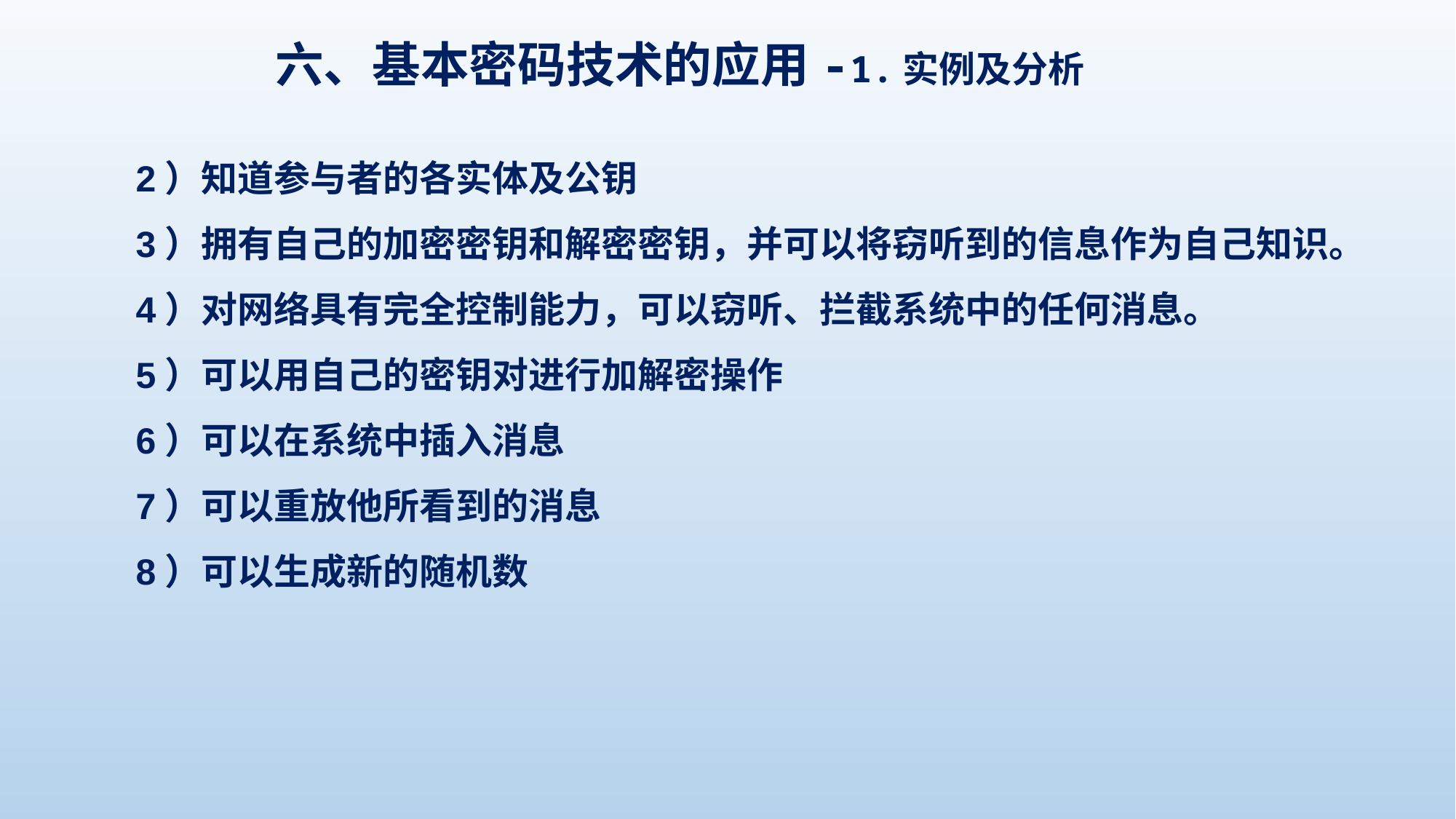

六、基本密码技术的应用-1.实例及分析
     2）知道参与者的各实体及公钥
     3）拥有自己的加密密钥和解密密钥，并可以将窃听到的信息作为自己知识。
     4）对网络具有完全控制能力，可以窃听、拦截系统中的任何消息。
     5）可以用自己的密钥对进行加解密操作
     6）可以在系统中插入消息
     7）可以重放他所看到的消息
     8）可以生成新的随机数